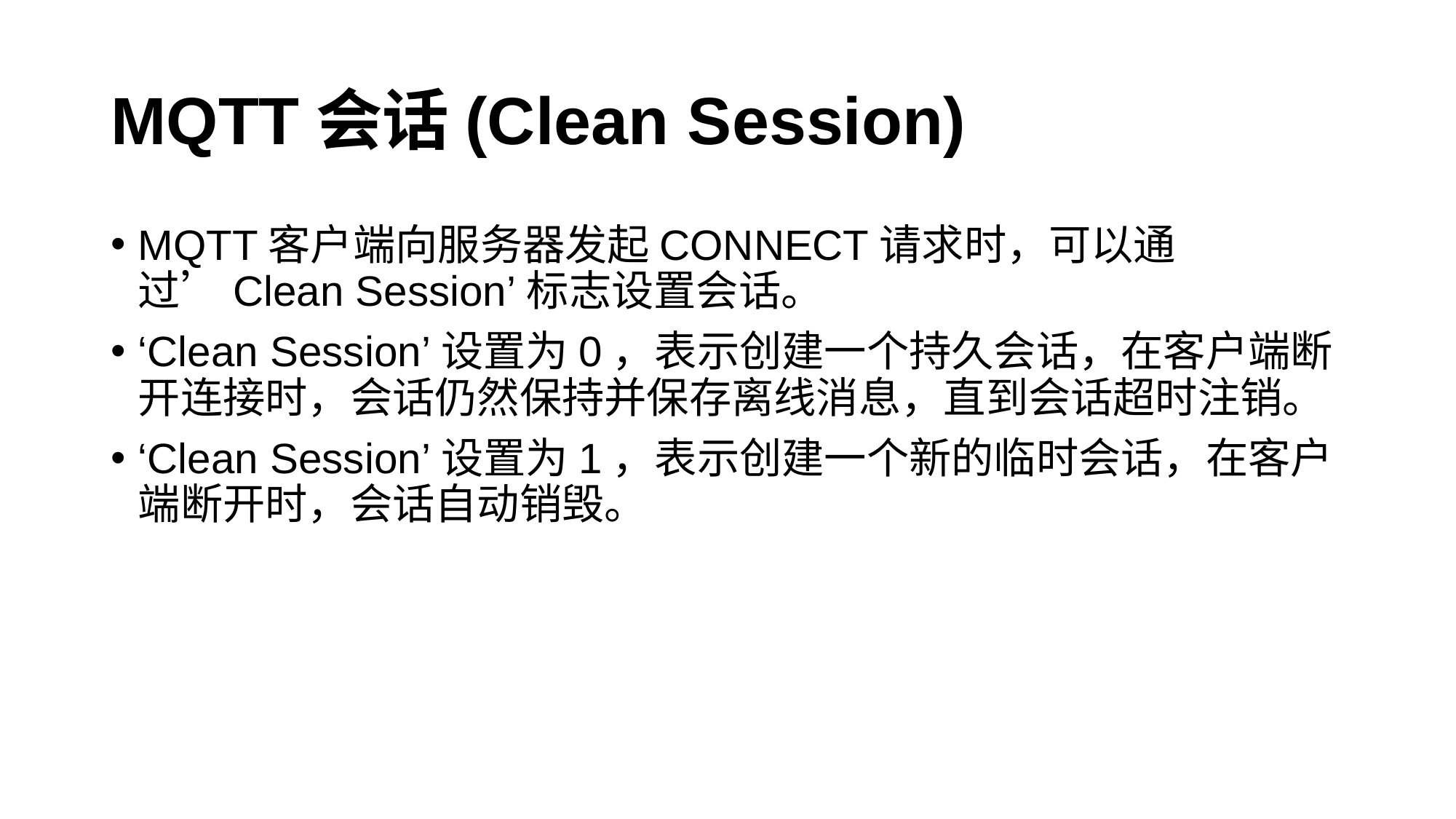

# MQTT会话(Clean Session)
MQTT客户端向服务器发起CONNECT请求时，可以通过’Clean Session’标志设置会话。
‘Clean Session’设置为0，表示创建一个持久会话，在客户端断开连接时，会话仍然保持并保存离线消息，直到会话超时注销。
‘Clean Session’设置为1，表示创建一个新的临时会话，在客户端断开时，会话自动销毁。